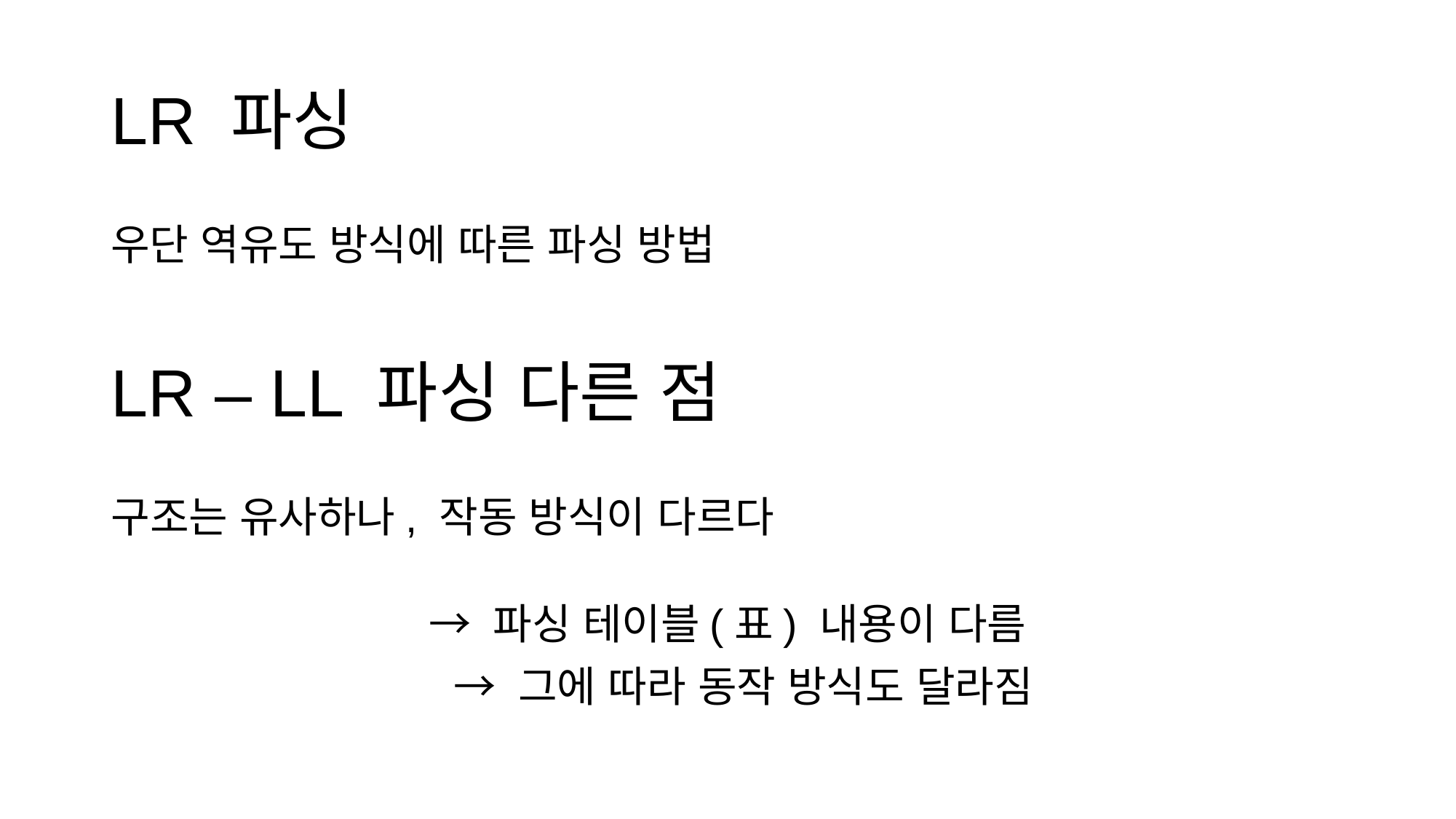

# LR 파싱
우단 역유도 방식에 따른 파싱 방법
LR – LL 파싱 다른 점
구조는 유사하나, 작동 방식이 다르다

→ 파싱 테이블(표) 내용이 다름
→ 그에 따라 동작 방식도 달라짐